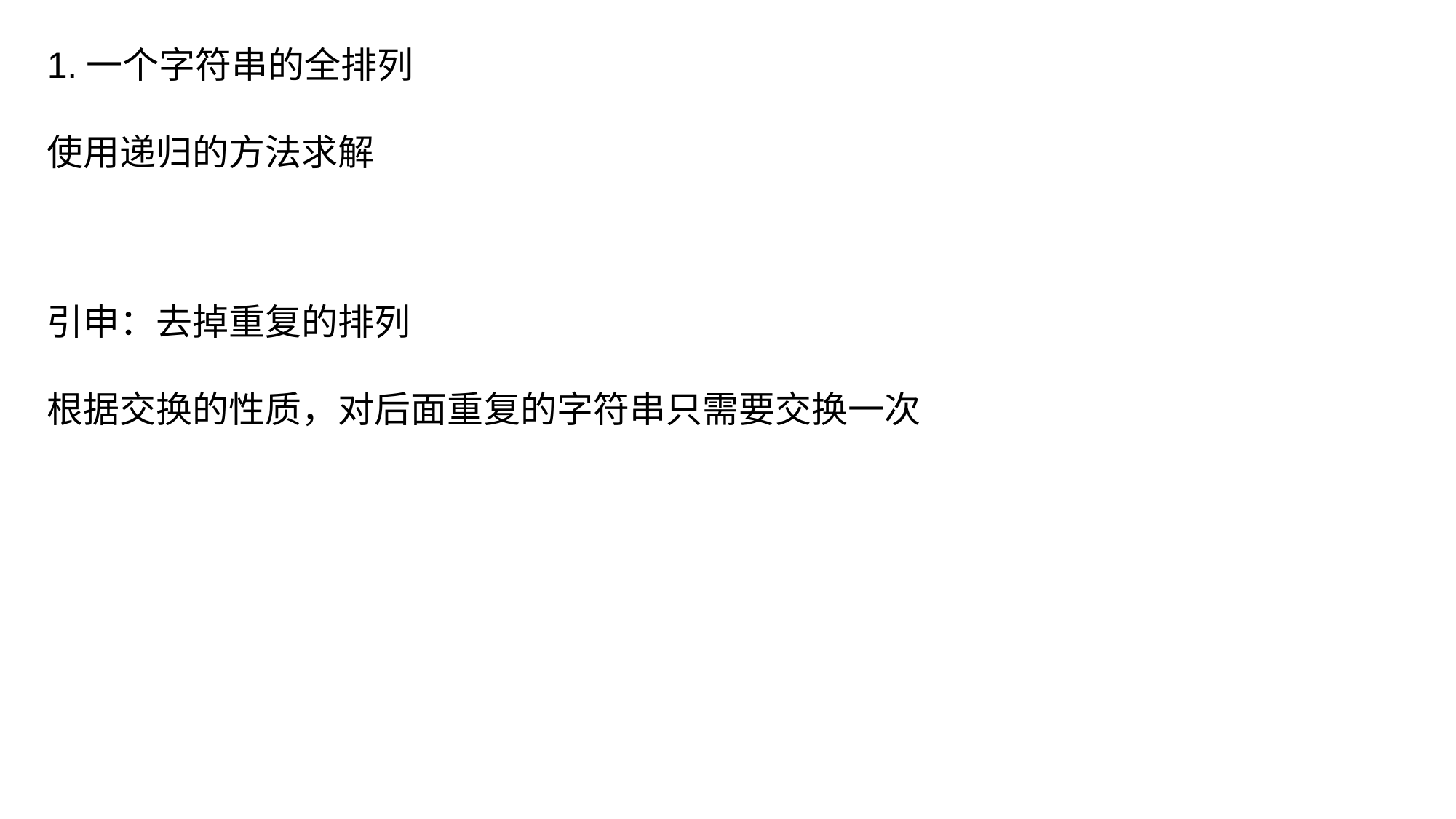

1.一个字符串的全排列

使用递归的方法求解
引申：去掉重复的排列

根据交换的性质，对后面重复的字符串只需要交换一次